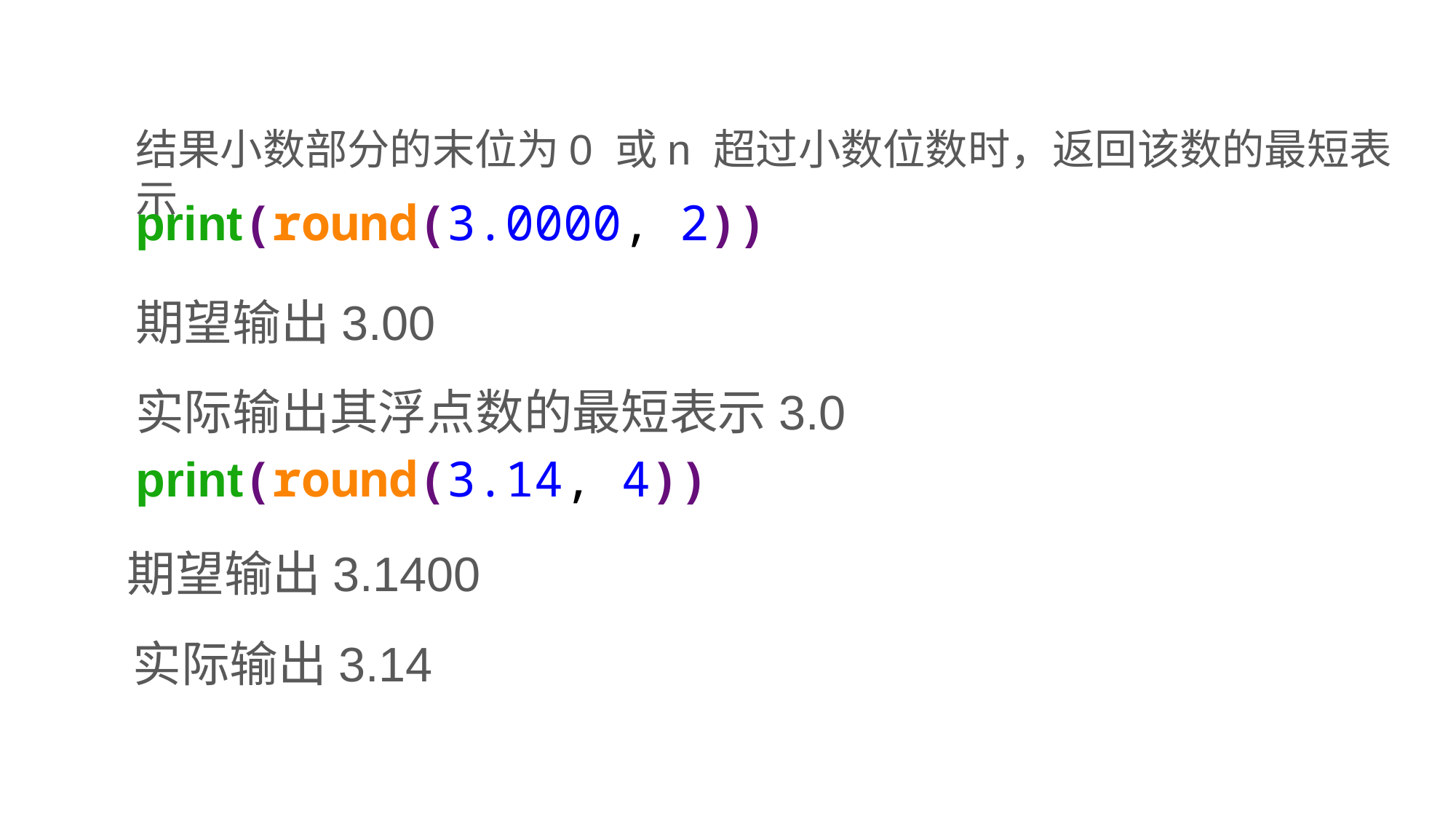

结果小数部分的末位为0 或n 超过小数位数时，返回该数的最短表示
print(round(3.0000, 2))
期望输出3.00
实际输出其浮点数的最短表示3.0
print(round(3.14, 4))
期望输出3.1400
实际输出3.14